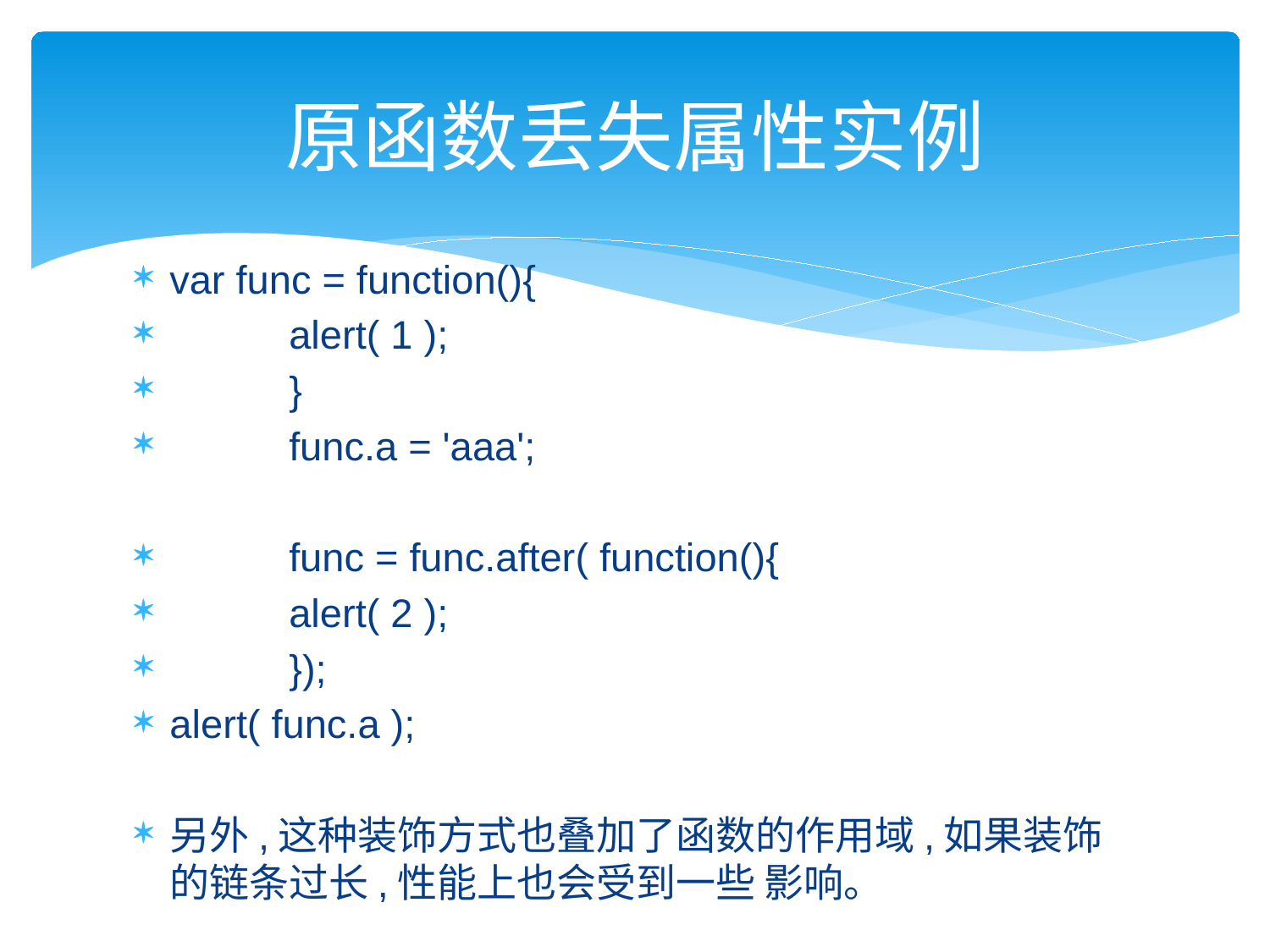

# 原函数丢失属性实例
var func = function(){
		alert( 1 );
	}
	func.a = 'aaa';

	func = func.after( function(){
		alert( 2 );
	});
alert( func.a );

另外,这种装饰方式也叠加了函数的作用域,如果装饰的链条过长,性能上也会受到一些 影响。